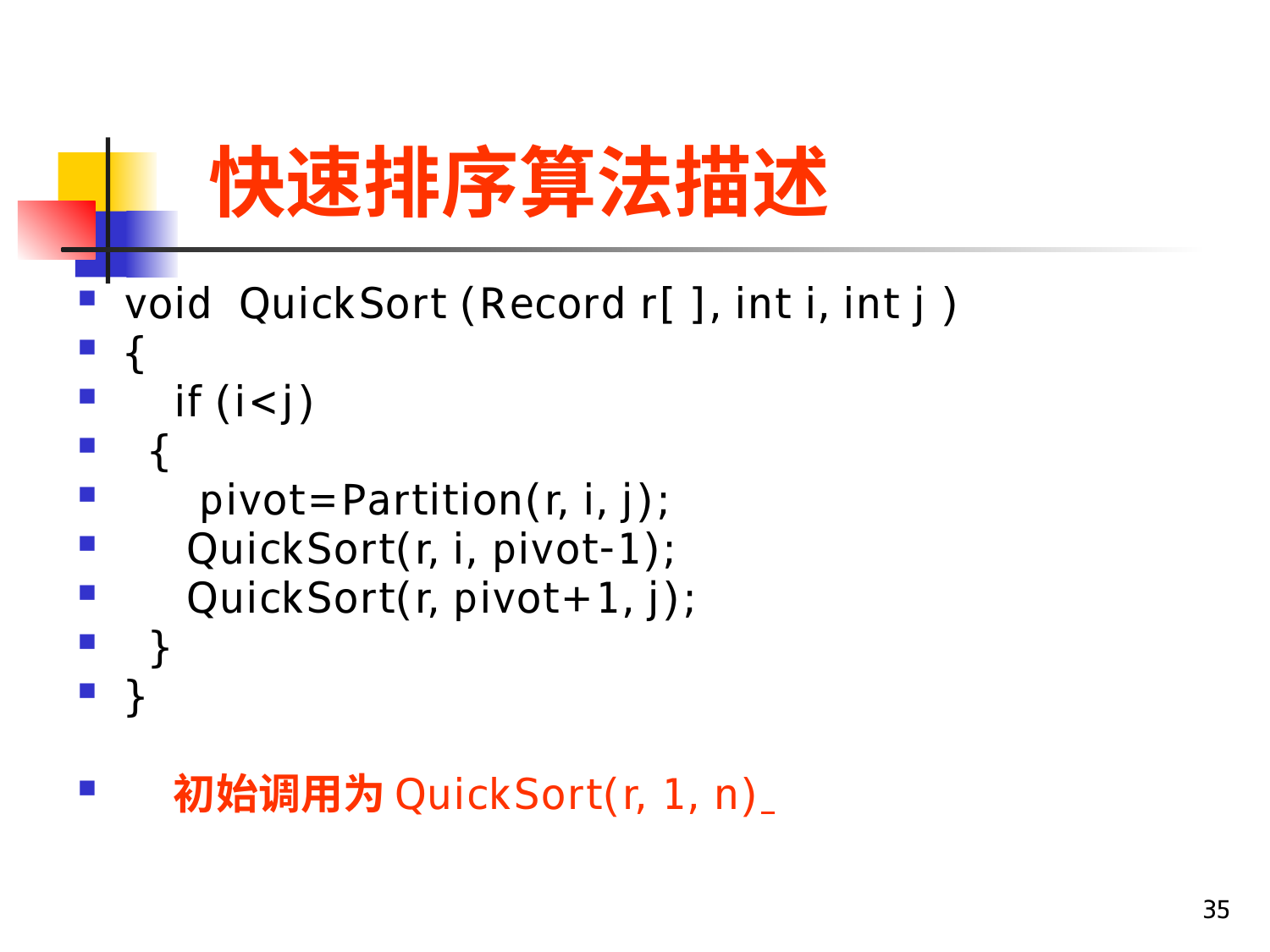

# 快速排序算法描述
void  QuickSort (Record r[ ], int i, int j )
{
    if (i<j)
  {
      pivot=Partition(r, i, j);
     QuickSort(r, i, pivot-1);
     QuickSort(r, pivot+1, j);
  }
}

    初始调用为QuickSort(r, 1, n)

35